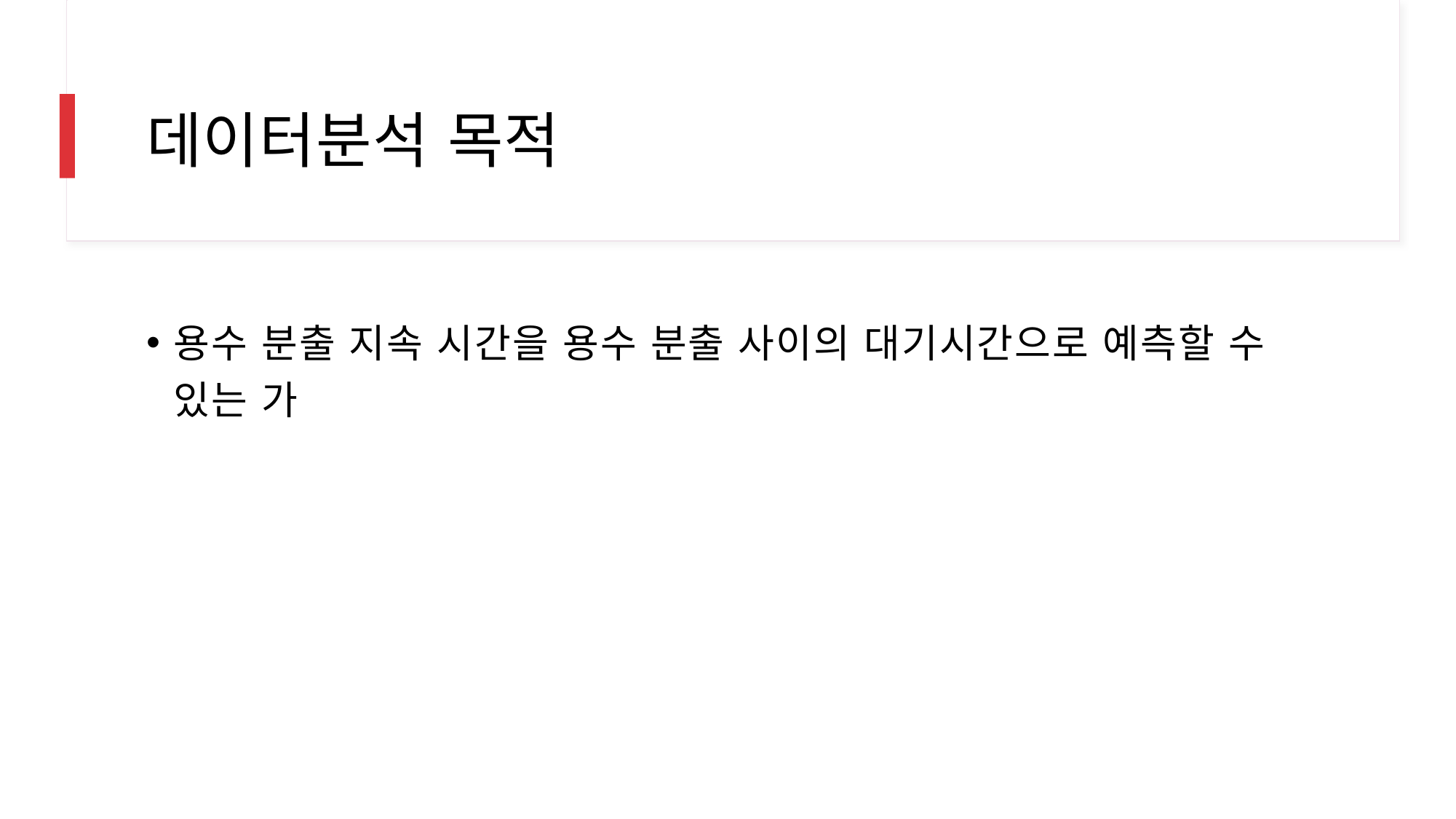

# 데이터분석 목적
용수 분출 지속 시간을 용수 분출 사이의 대기시간으로 예측할 수 있는 가